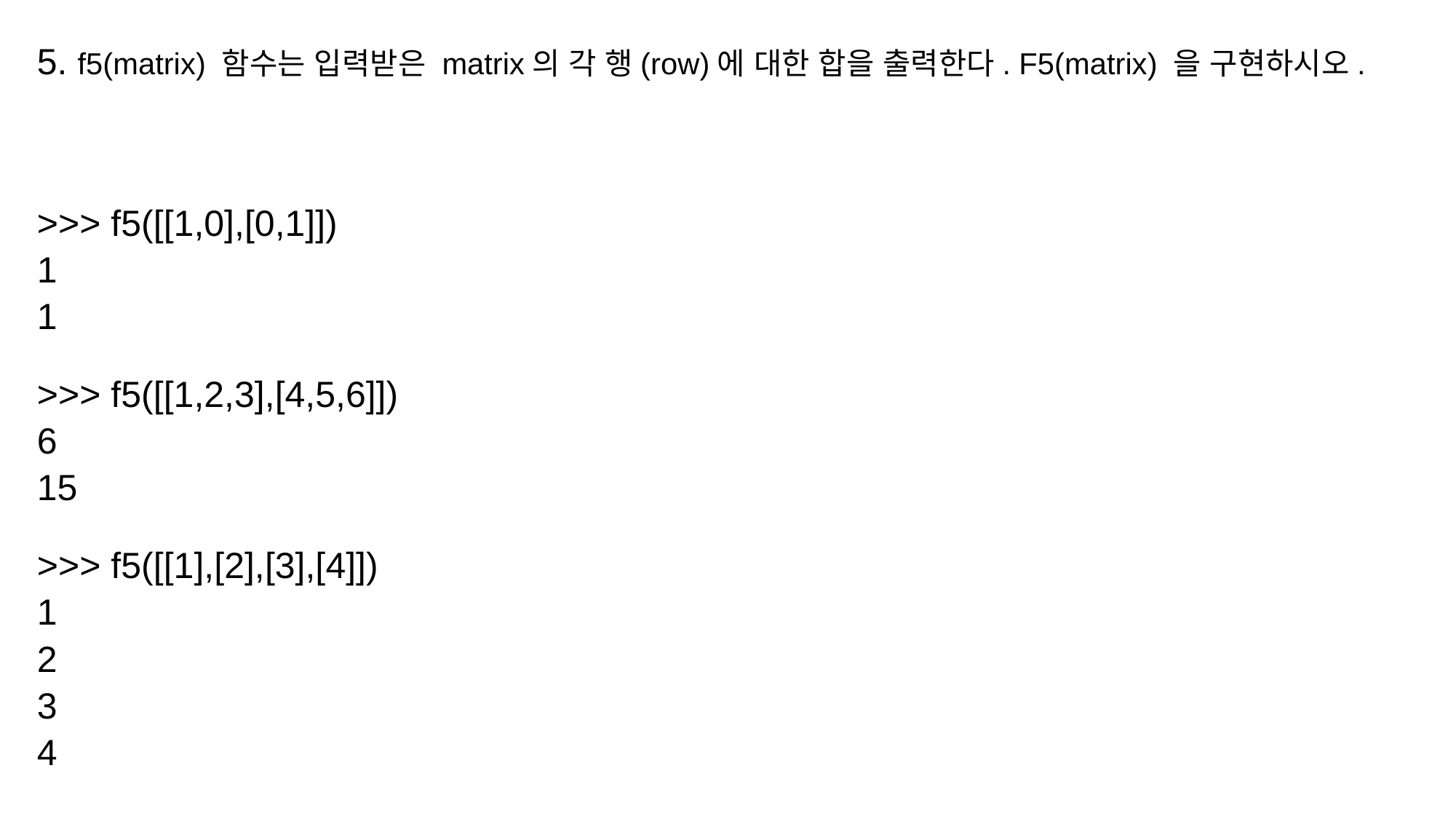

5. f5(matrix) 함수는 입력받은 matrix의 각 행(row)에 대한 합을 출력한다. F5(matrix) 을 구현하시오.

>>> f5([[1,0],[0,1]])
1
1

>>> f5([[1,2,3],[4,5,6]])
6
15

>>> f5([[1],[2],[3],[4]])
1
2
3
4